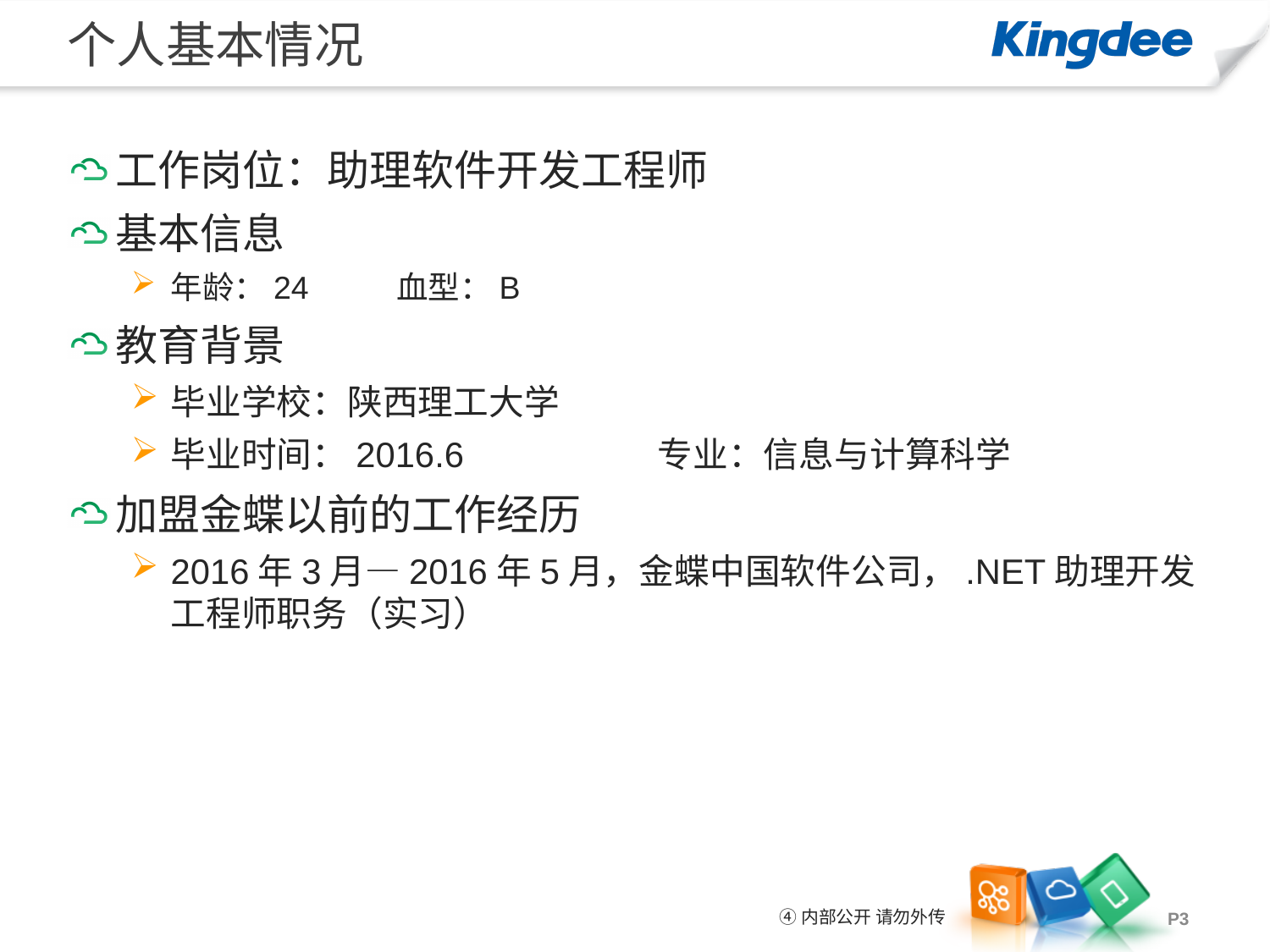

# 个人基本情况
工作岗位：助理软件开发工程师
基本信息
年龄：24         血型：B
教育背景
毕业学校：陕西理工大学
毕业时间：2016.6                   专业：信息与计算科学
加盟金蝶以前的工作经历
2016年3月—2016年5月，金蝶中国软件公司，.NET助理开发工程师职务（实习）